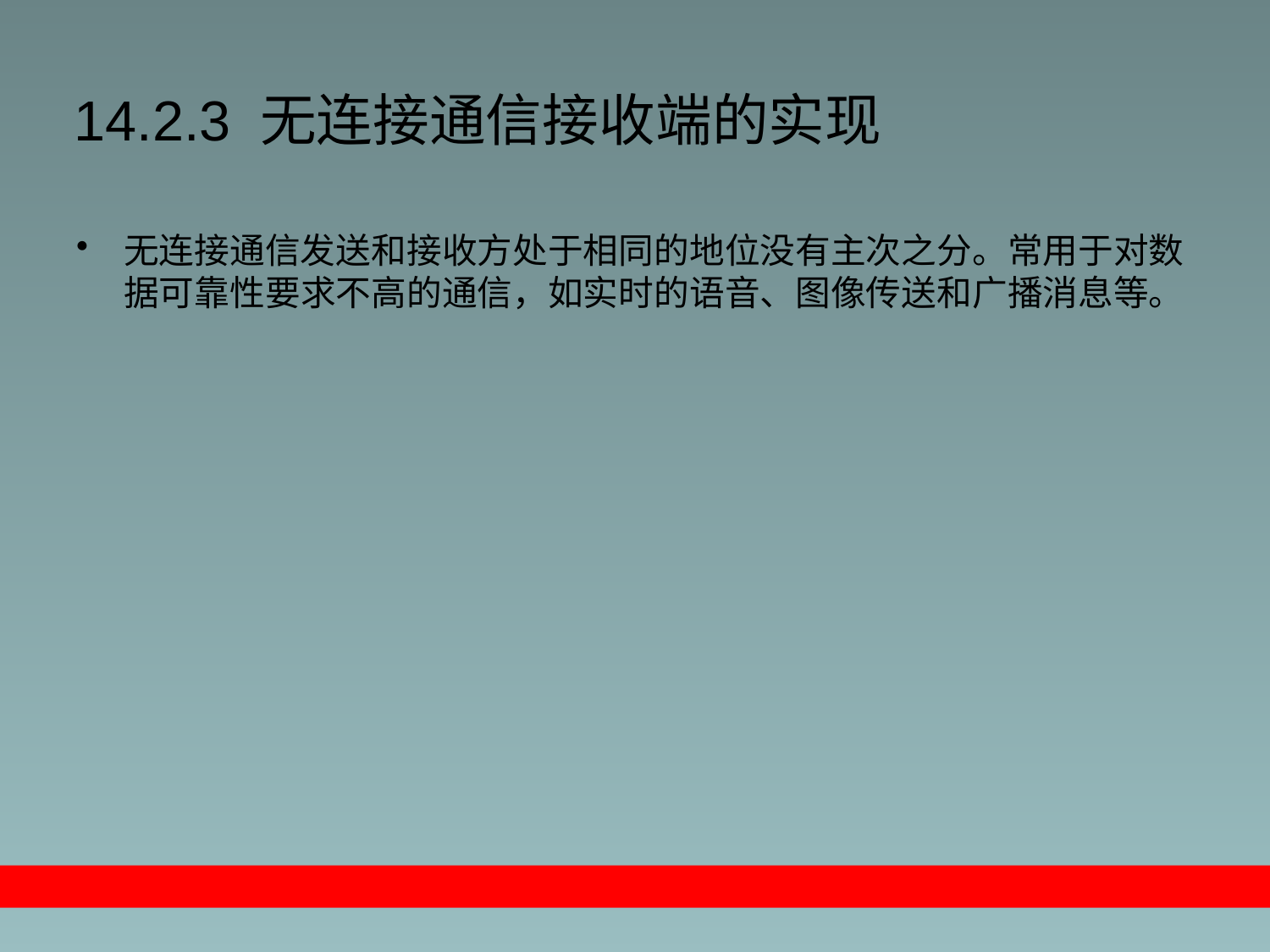

# 14.2.3 无连接通信接收端的实现
无连接通信发送和接收方处于相同的地位没有主次之分。常用于对数据可靠性要求不高的通信，如实时的语音、图像传送和广播消息等。